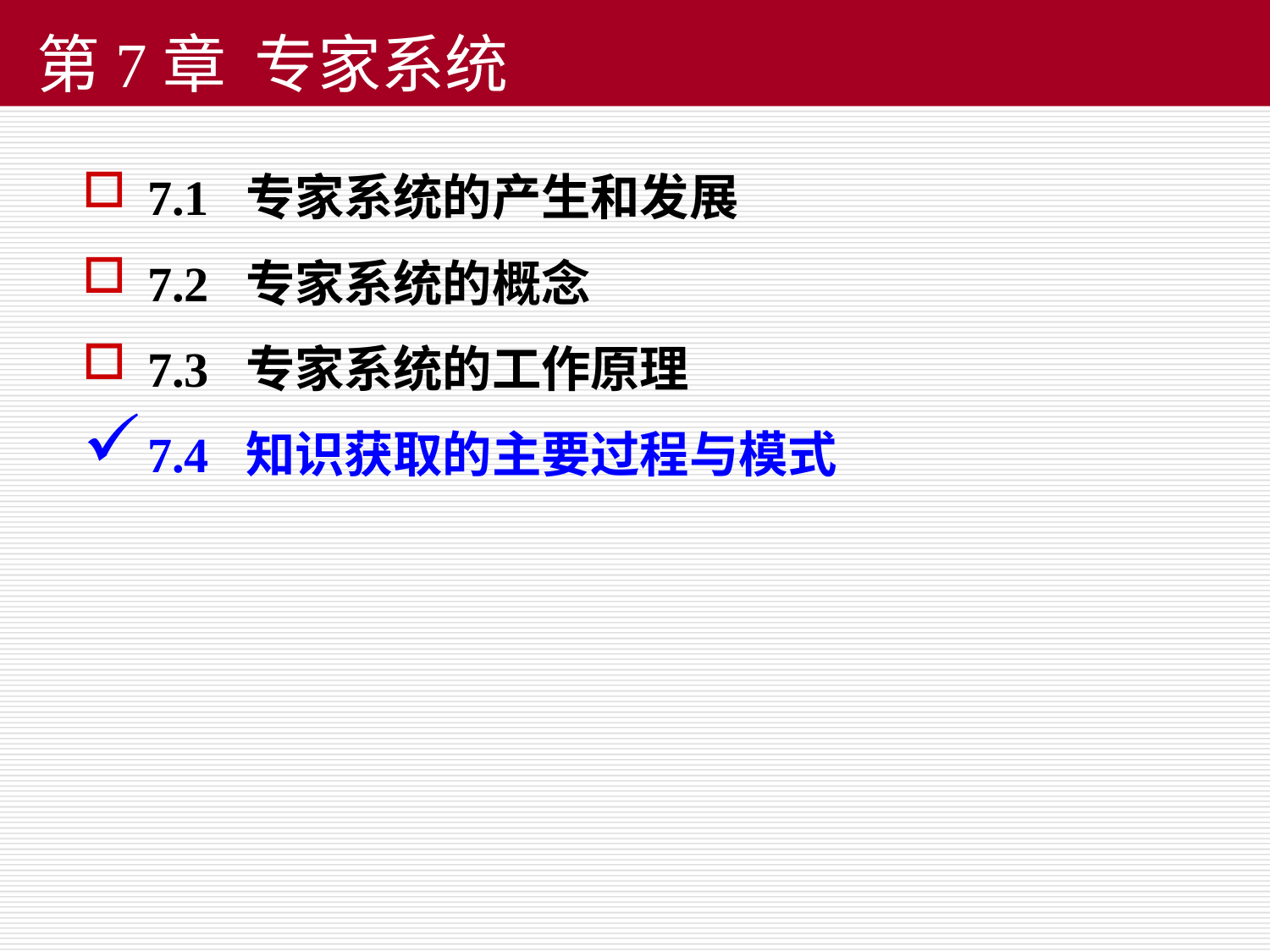

第7章  专家系统
7.1  专家系统的产生和发展
7.2  专家系统的概念
7.3  专家系统的工作原理
7.4  知识获取的主要过程与模式
27